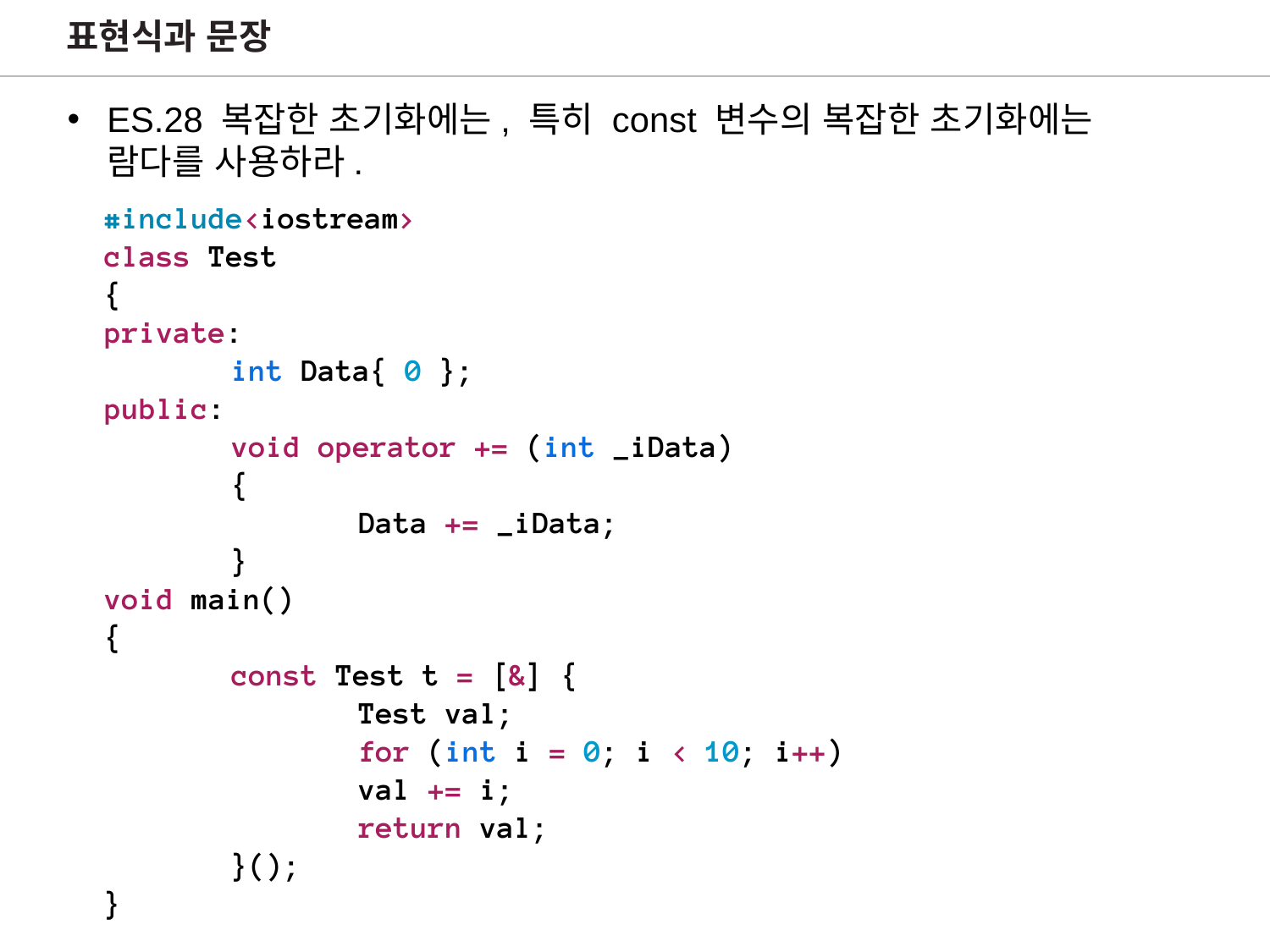

표현식과 문장
ES.28 복잡한 초기화에는, 특히 const 변수의 복잡한 초기화에는 람다를 사용하라.
#include<iostream>
class Test
{
private:
	int Data{ 0 };
public:
	void operator += (int _iData)
	{
		Data += _iData;
	}
void main()
{
	const Test t = [&] {
		Test val;
		for (int i = 0; i < 10; i++)
		val += i;
		return val;
	}();
}